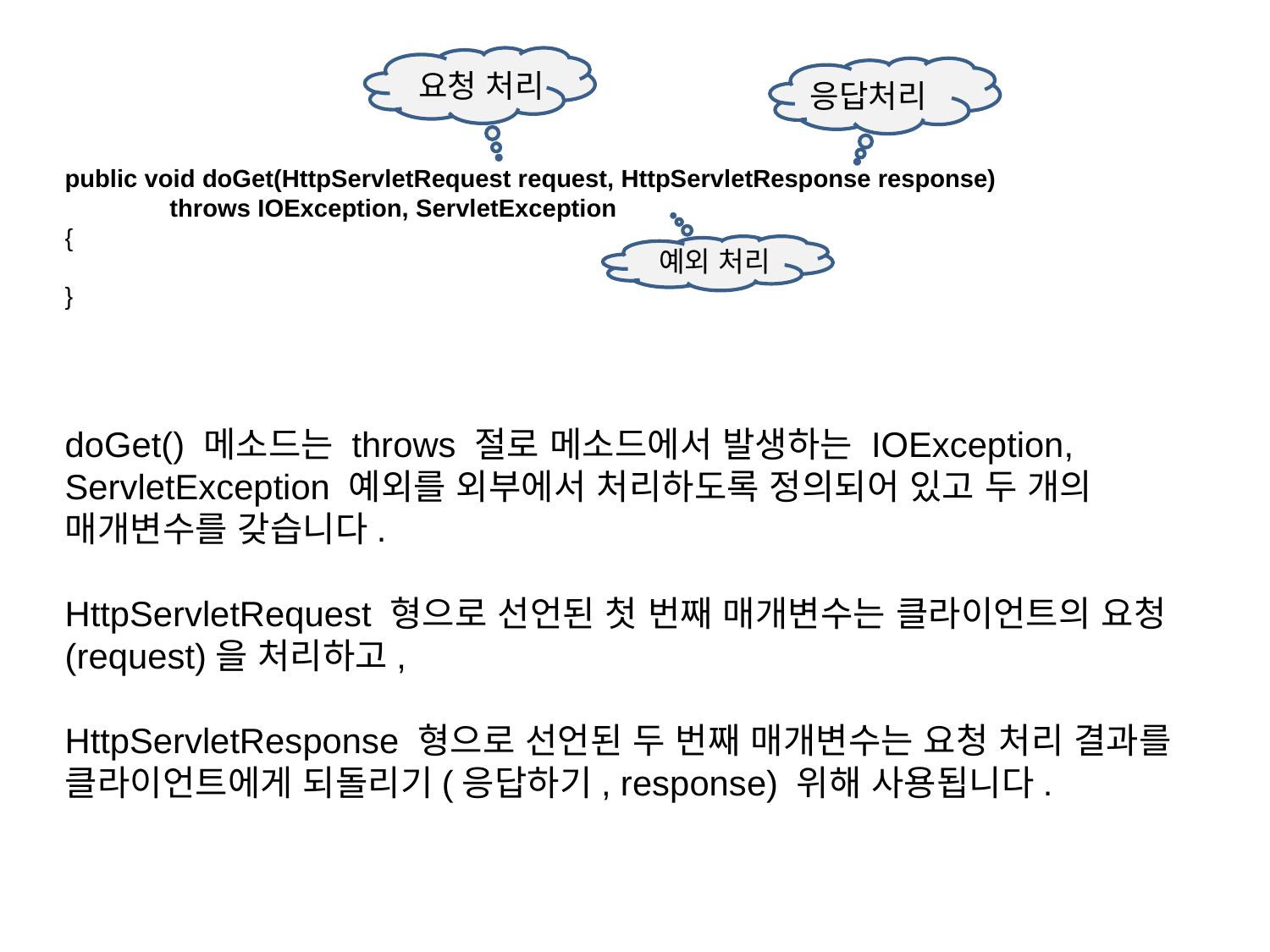

요청 처리
응답처리
public void doGet(HttpServletRequest request, HttpServletResponse response)
               throws IOException, ServletException
{

}

예외 처리
doGet() 메소드는 throws 절로 메소드에서 발생하는 IOException, ServletException 예외를 외부에서 처리하도록 정의되어 있고 두 개의 매개변수를 갖습니다.

HttpServletRequest 형으로 선언된 첫 번째 매개변수는 클라이언트의 요청(request)을 처리하고,

HttpServletResponse 형으로 선언된 두 번째 매개변수는 요청 처리 결과를 클라이언트에게 되돌리기(응답하기, response) 위해 사용됩니다.